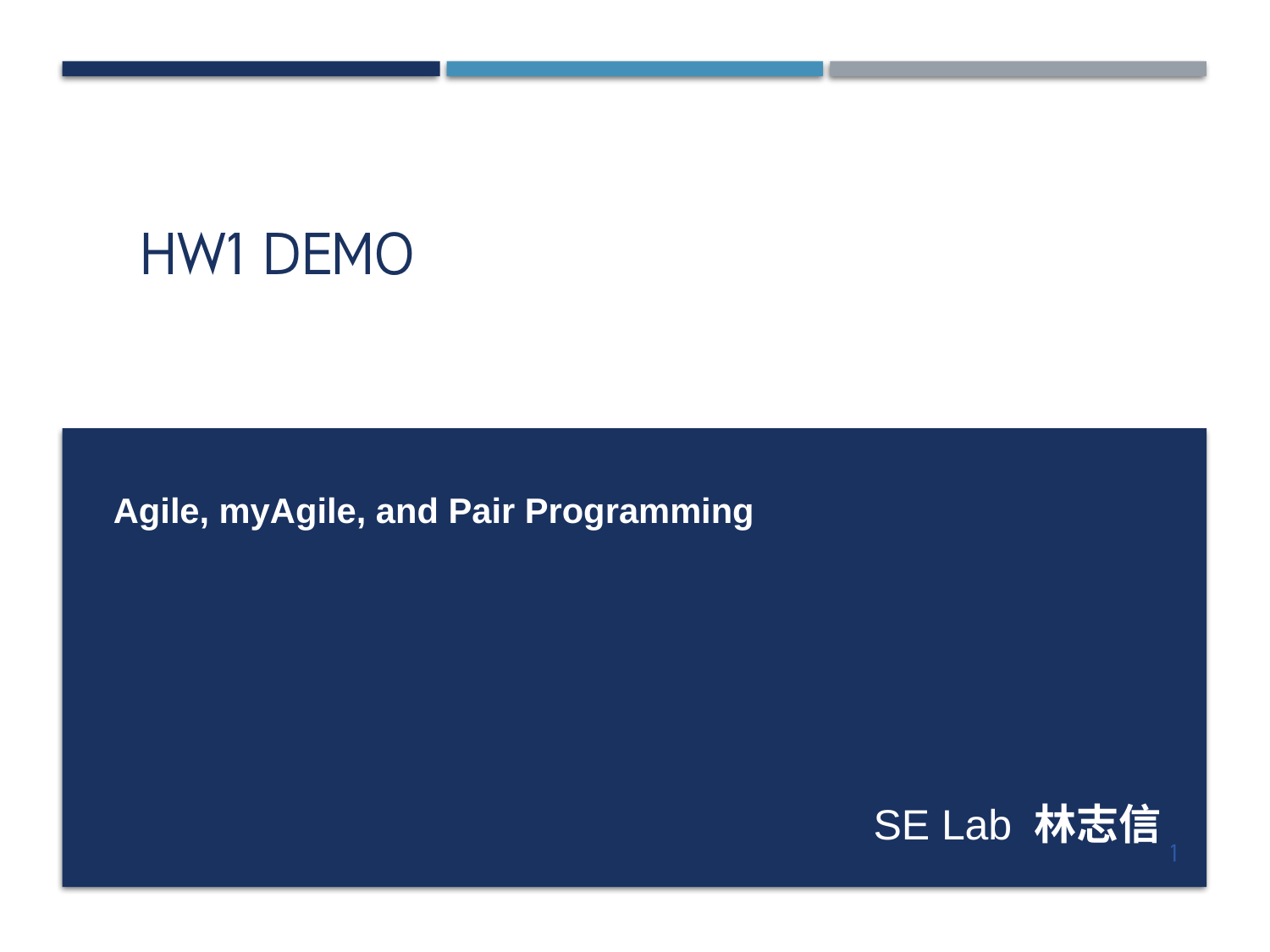

# HW1 DEMO
Agile, myAgile, and Pair Programming

SE Lab 林志信
1